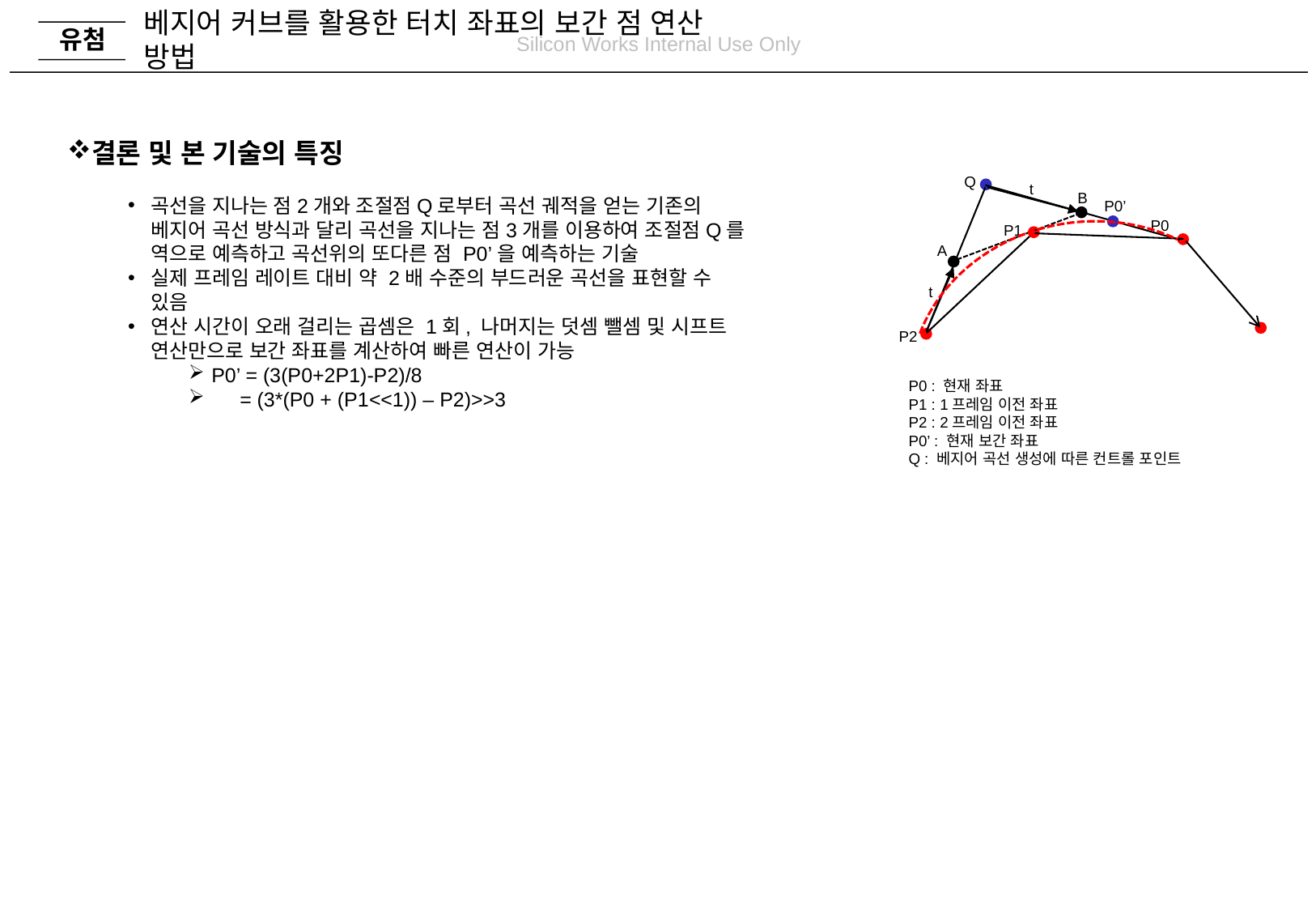

# 베지어 커브를 활용한 터치 좌표의 보간 점 연산 방법
결론 및 본 기술의 특징

곡선을 지나는 점2개와 조절점Q로부터 곡선 궤적을 얻는 기존의 베지어 곡선 방식과 달리 곡선을 지나는 점3개를 이용하여 조절점Q를 역으로 예측하고 곡선위의 또다른 점 P0’을 예측하는 기술
실제 프레임 레이트 대비 약 2배 수준의 부드러운 곡선을 표현할 수 있음
연산 시간이 오래 걸리는 곱셈은 1회, 나머지는 덧셈 뺄셈 및 시프트 연산만으로 보간 좌표를 계산하여 빠른 연산이 가능
P0’ = (3(P0+2P1)-P2)/8
     = (3*(P0 + (P1<<1)) – P2)>>3

Q
t

B
P0’

P0
P1

A

t
P2

P0 : 현재 좌표
P1 : 1프레임 이전 좌표
P2 : 2프레임 이전 좌표
P0’ : 현재 보간 좌표
Q : 베지어 곡선 생성에 따른 컨트롤 포인트